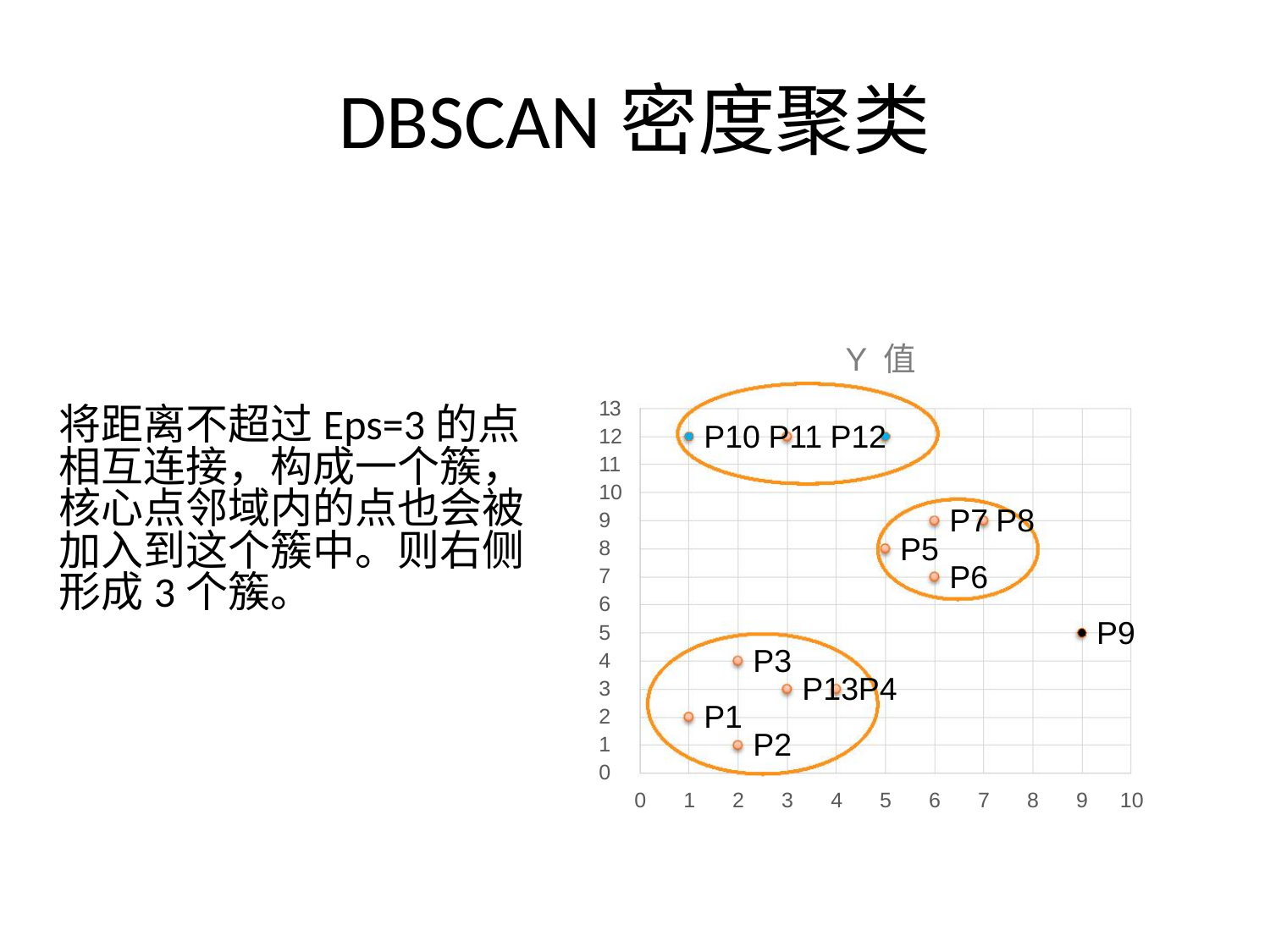

# DBSCAN密度聚类

Y 值
1
12
3
将距离不超过Eps=3的点相互连接，构成一个簇，核心点邻域内的点也会被加入到这个簇中。则右侧形成3个簇。
P10 P11 P12
11
10
9
8
7
6
5
4
3
2
1
0
P7 P8
P5
P6
P9
P3
P13P4
P1
P2
0
1
2
3
4
5
6
7
8
9
10